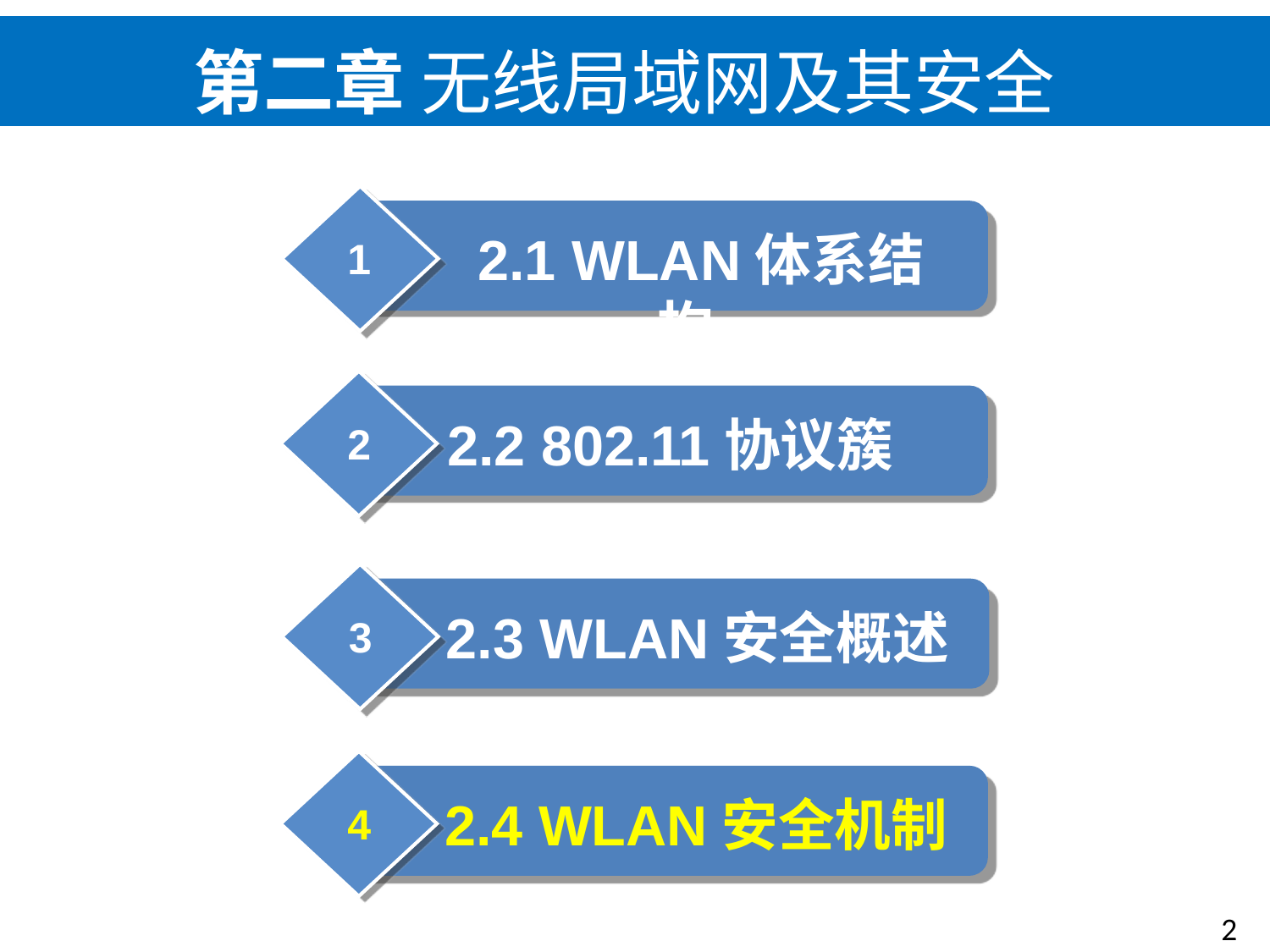

# 第二章 无线局域网及其安全

  2.1 WLAN体系结构
1

  2.2 802.11协议簇
2

  2.3 WLAN安全概述
3

  2.4 WLAN安全机制
4
2